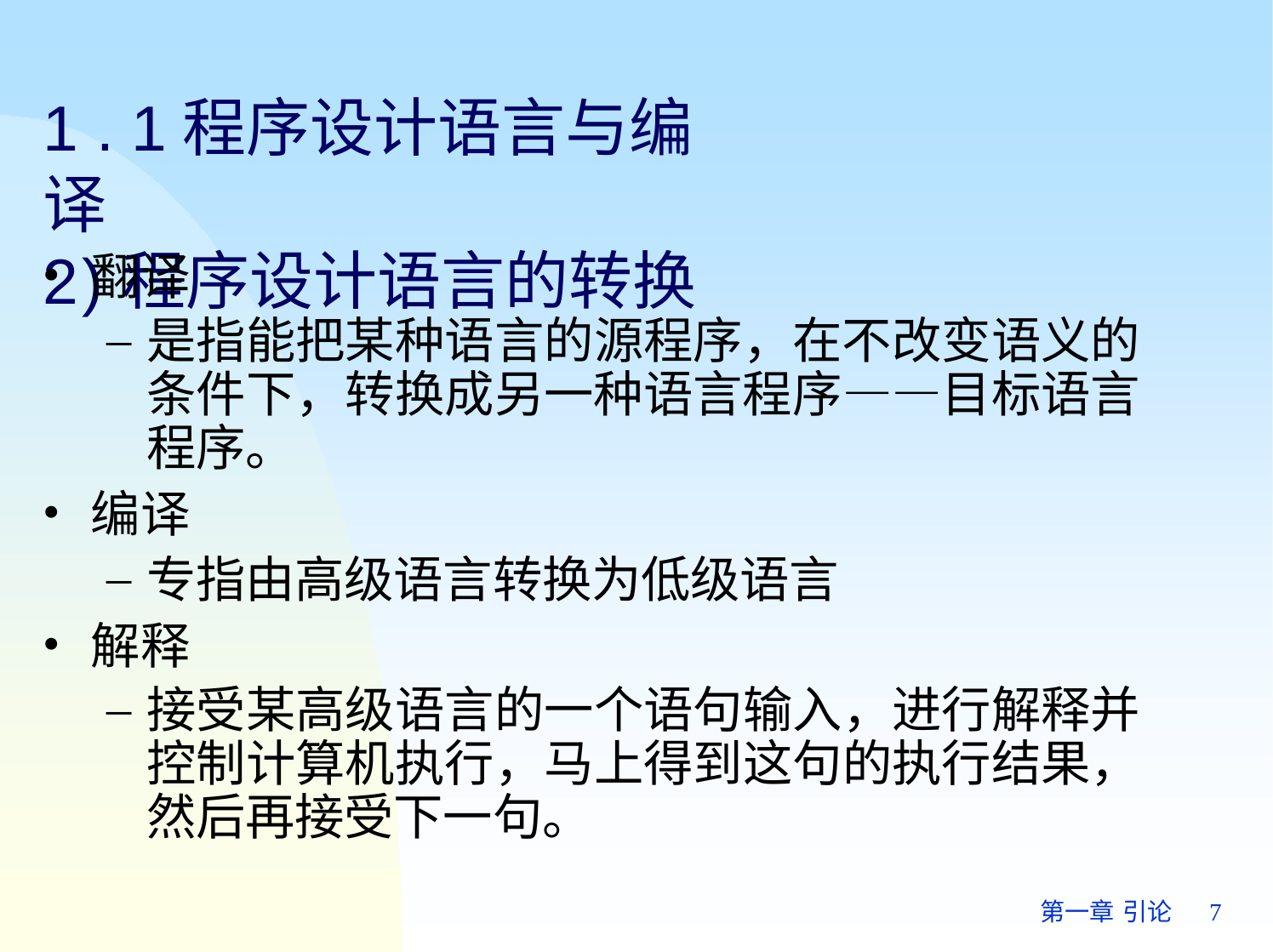

# 1 . 1程序设计语言与编译
2)程序设计语言的转换
翻译
是指能把某种语言的源程序，在不改变语义的 条件下，转换成另一种语言程序——目标语言 程序。
编译
专指由高级语言转换为低级语言
解释
接受某高级语言的一个语句输入，进行解释并 控制计算机执行，马上得到这句的执行结果， 然后再接受下一句。
第一章 引论	7